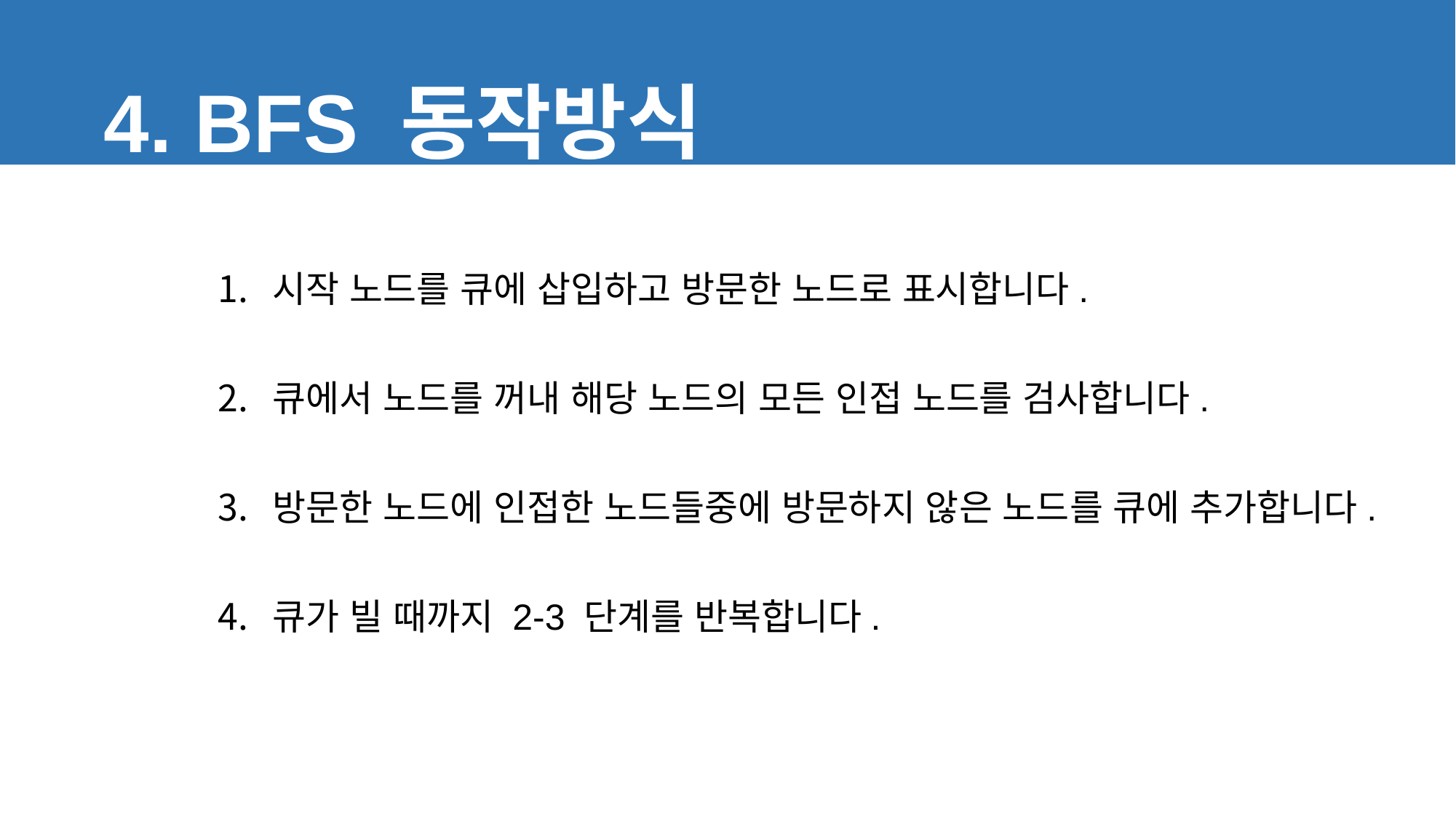

4. BFS 동작방식
시작 노드를 큐에 삽입하고 방문한 노드로 표시합니다.
큐에서 노드를 꺼내 해당 노드의 모든 인접 노드를 검사합니다.
방문한 노드에 인접한 노드들중에 방문하지 않은 노드를 큐에 추가합니다.
큐가 빌 때까지 2-3 단계를 반복합니다.